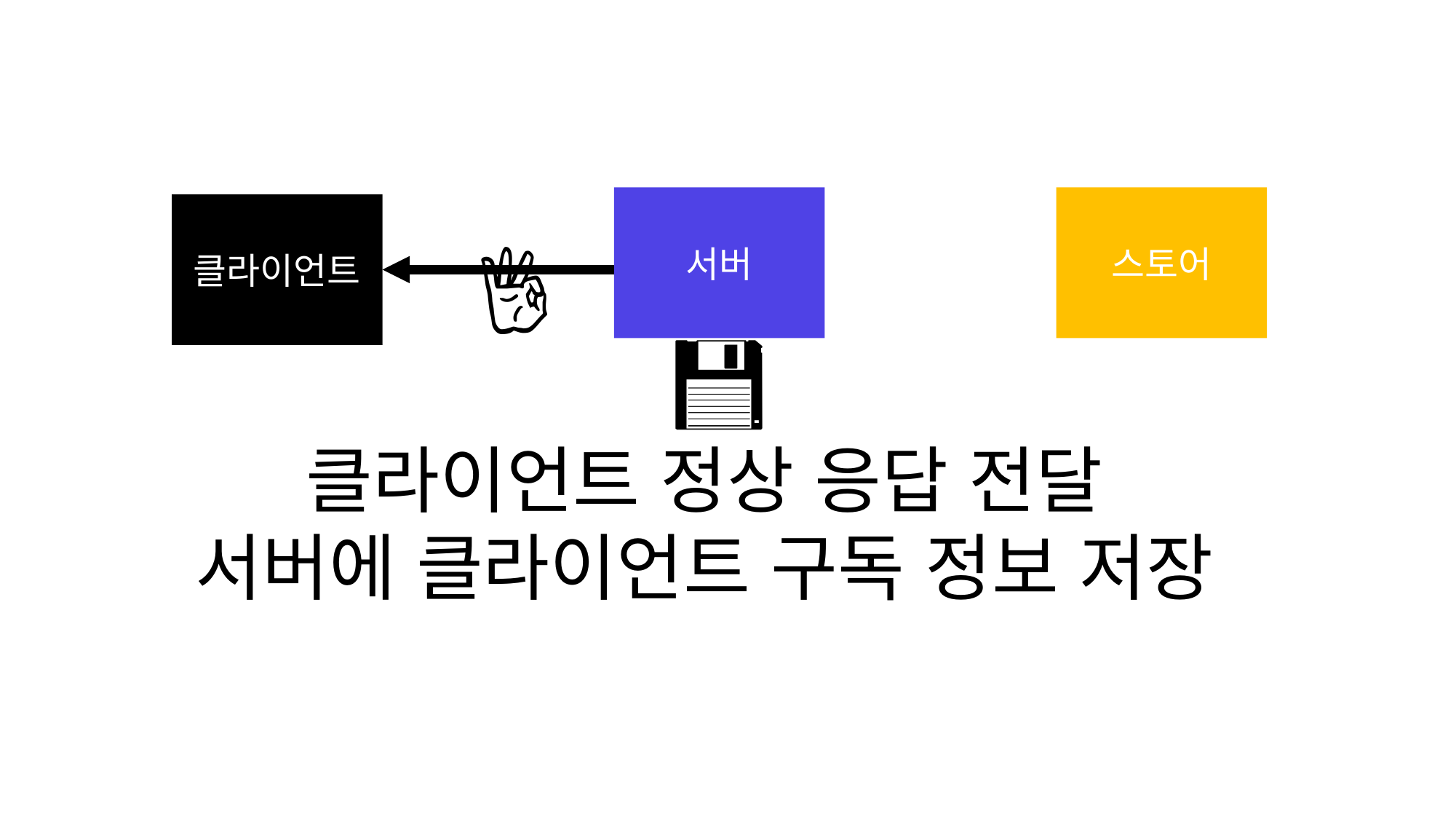

스토어
서버
클라이언트
👌
💾
클라이언트 정상 응답 전달
서버에 클라이언트 구독 정보 저장